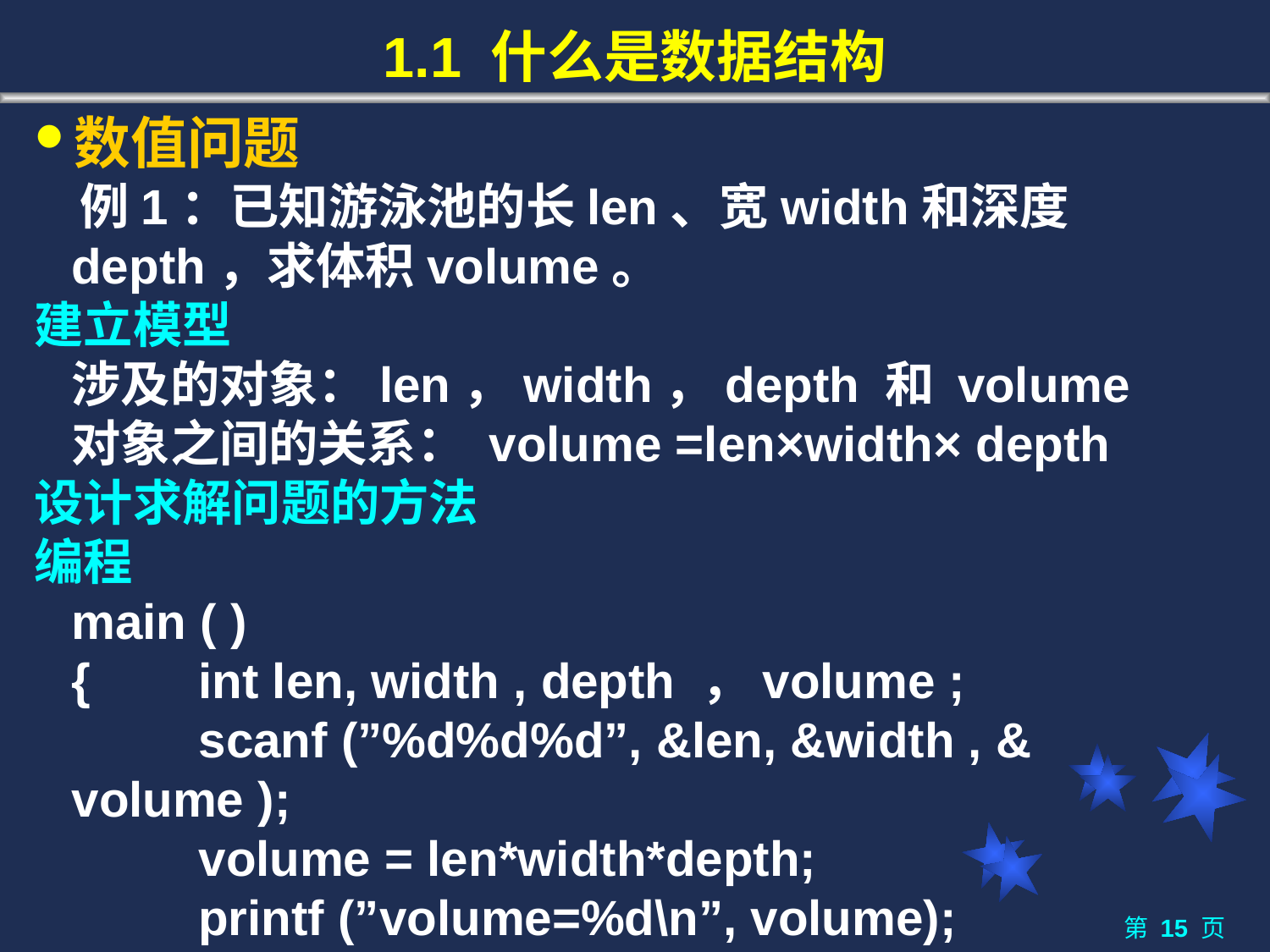

# 1.1 什么是数据结构
数值问题
   例1：已知游泳池的长len、宽width和深度depth，求体积volume。
建立模型
涉及的对象：len，width，depth 和 volume
对象之间的关系： volume =len×width× depth
设计求解问题的方法
编程
	main ( )
	{   	int len, width , depth ，volume ;
	scanf (”%d%d%d”, &len, &width , & volume );
	volume = len*width*depth;
	printf (”volume=%d\n”, volume);
}
第 15 页